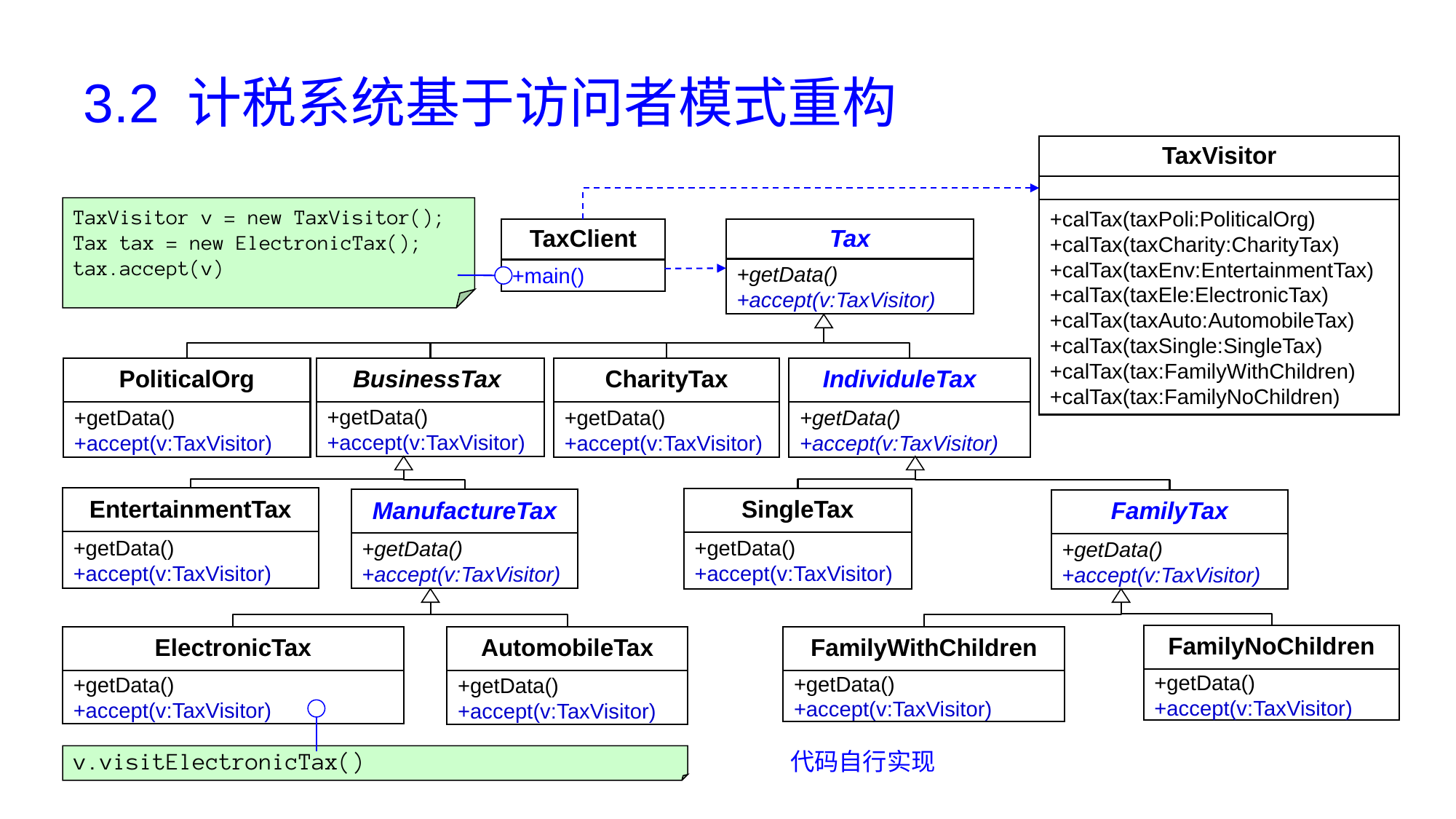

# 3.2 计税系统基于访问者模式重构
TaxVisitor

+calTax(taxPoli:PoliticalOrg)
+calTax(taxCharity:CharityTax)
+calTax(taxEnv:EntertainmentTax)
+calTax(taxEle:ElectronicTax)
+calTax(taxAuto:AutomobileTax)
+calTax(taxSingle:SingleTax)
+calTax(tax:FamilyWithChildren)
+calTax(tax:FamilyNoChildren)
TaxVisitor v = new TaxVisitor();
Tax tax = new ElectronicTax();
tax.accept(v)
Tax
+getData()
+accept(v:TaxVisitor)
TaxClient
+main()

PoliticalOrg
+getData()
+accept(v:TaxVisitor)
BusinessTax
+getData()
+accept(v:TaxVisitor)
CharityTax
+getData()
+accept(v:TaxVisitor)
IndividuleTax
+getData()
+accept(v:TaxVisitor)

EntertainmentTax
+getData()
+accept(v:TaxVisitor)
SingleTax
+getData()
+accept(v:TaxVisitor)
ManufactureTax
+getData()
+accept(v:TaxVisitor)
FamilyTax
+getData()
+accept(v:TaxVisitor)

FamilyNoChildren
+getData()
+accept(v:TaxVisitor)
ElectronicTax
+getData()
+accept(v:TaxVisitor)
AutomobileTax
+getData()
+accept(v:TaxVisitor)
FamilyWithChildren
+getData()
+accept(v:TaxVisitor)

代码自行实现
v.visitElectronicTax()
57